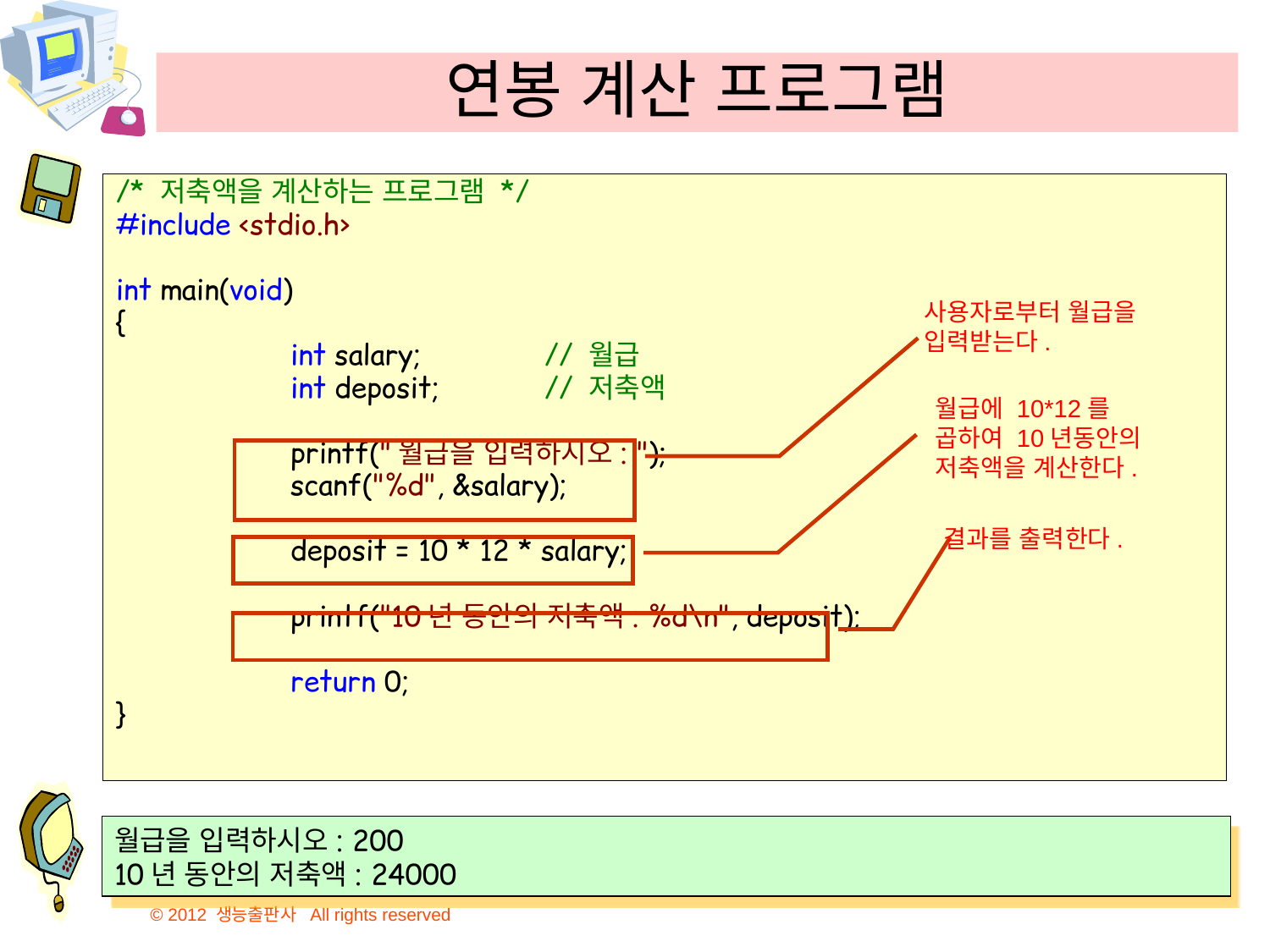

# 연봉 계산 프로그램

/* 저축액을 계산하는 프로그램 */
#include <stdio.h>

int main(void)
{
		int salary;	// 월급
		int deposit;	// 저축액

		printf("월급을 입력하시오: ");
		scanf("%d", &salary);

		deposit = 10 * 12 * salary;

		printf("10년 동안의 저축액: %d\n", deposit);

		return 0;
}
사용자로부터 월급을 입력받는다.
월급에 10*12를 곱하여 10년동안의 저축액을 계산한다.

결과를 출력한다.

월급을 입력하시오: 200
10년 동안의 저축액: 24000